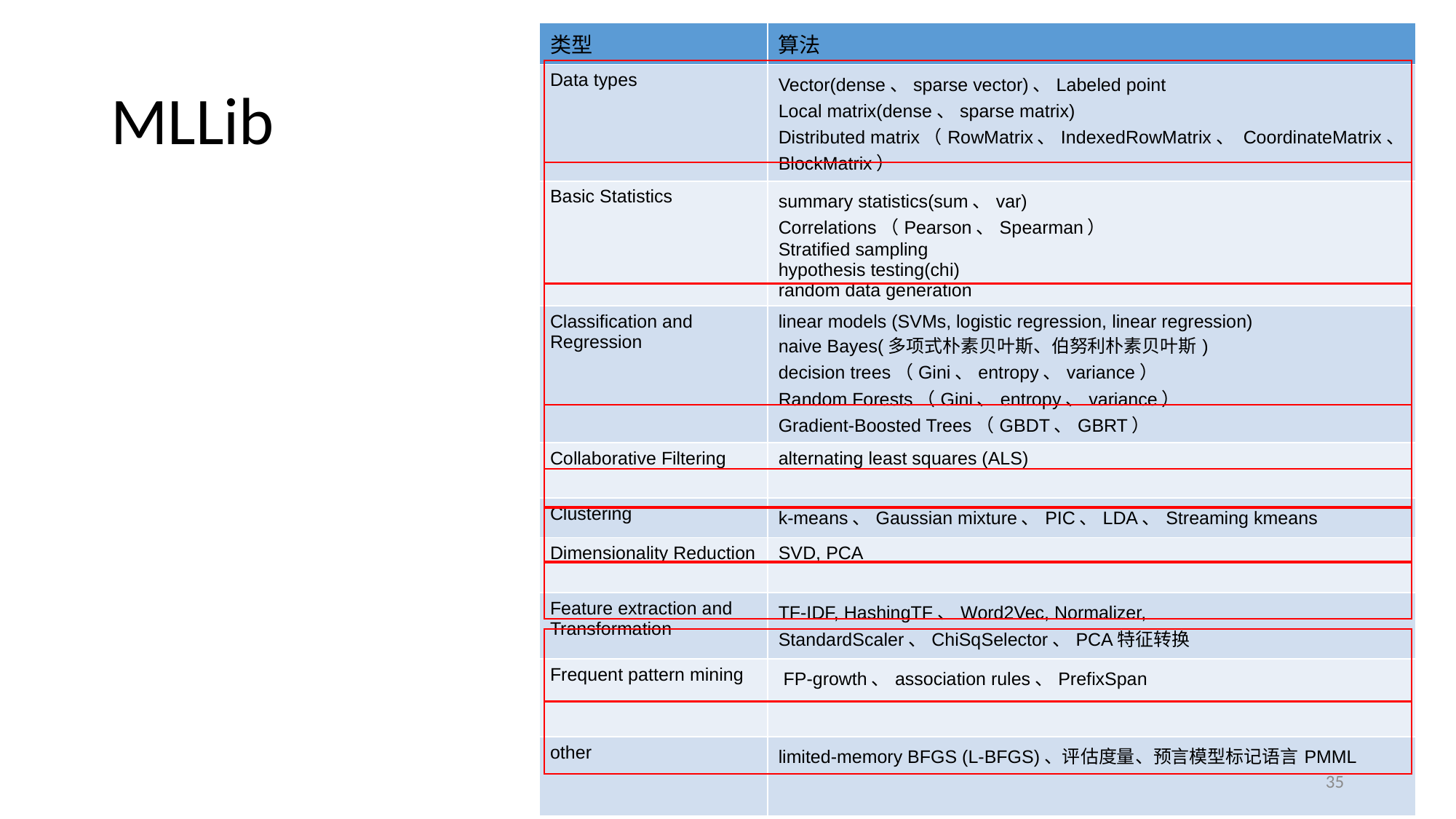

| 类型 | 算法 |
| --- | --- |
| Data types | Vector(dense、sparse vector)、Labeled point Local matrix(dense、sparse matrix) Distributed matrix（RowMatrix、IndexedRowMatrix、 CoordinateMatrix、BlockMatrix） |
| Basic Statistics | summary statistics(sum、var) Correlations（Pearson、Spearman） Stratified sampling hypothesis testing(chi) random data generation |
| Classification and Regression | linear models (SVMs, logistic regression, linear regression) naive Bayes(多项式朴素贝叶斯、伯努利朴素贝叶斯) decision trees（Gini、entropy、variance） Random Forests（Gini、entropy、variance） Gradient-Boosted Trees（GBDT、GBRT） |
| Collaborative Filtering | alternating least squares (ALS) |
| Clustering | k-means、Gaussian mixture、PIC、LDA、Streaming kmeans |
| Dimensionality Reduction | SVD, PCA |
| Feature extraction and Transformation | TF-IDF, HashingTF、Word2Vec, Normalizer, StandardScaler、ChiSqSelector、PCA特征转换 |
| Frequent pattern mining | FP-growth、association rules、PrefixSpan |
| other | limited-memory BFGS (L-BFGS)、评估度量、预言模型标记语言PMML |
# MLLib

35